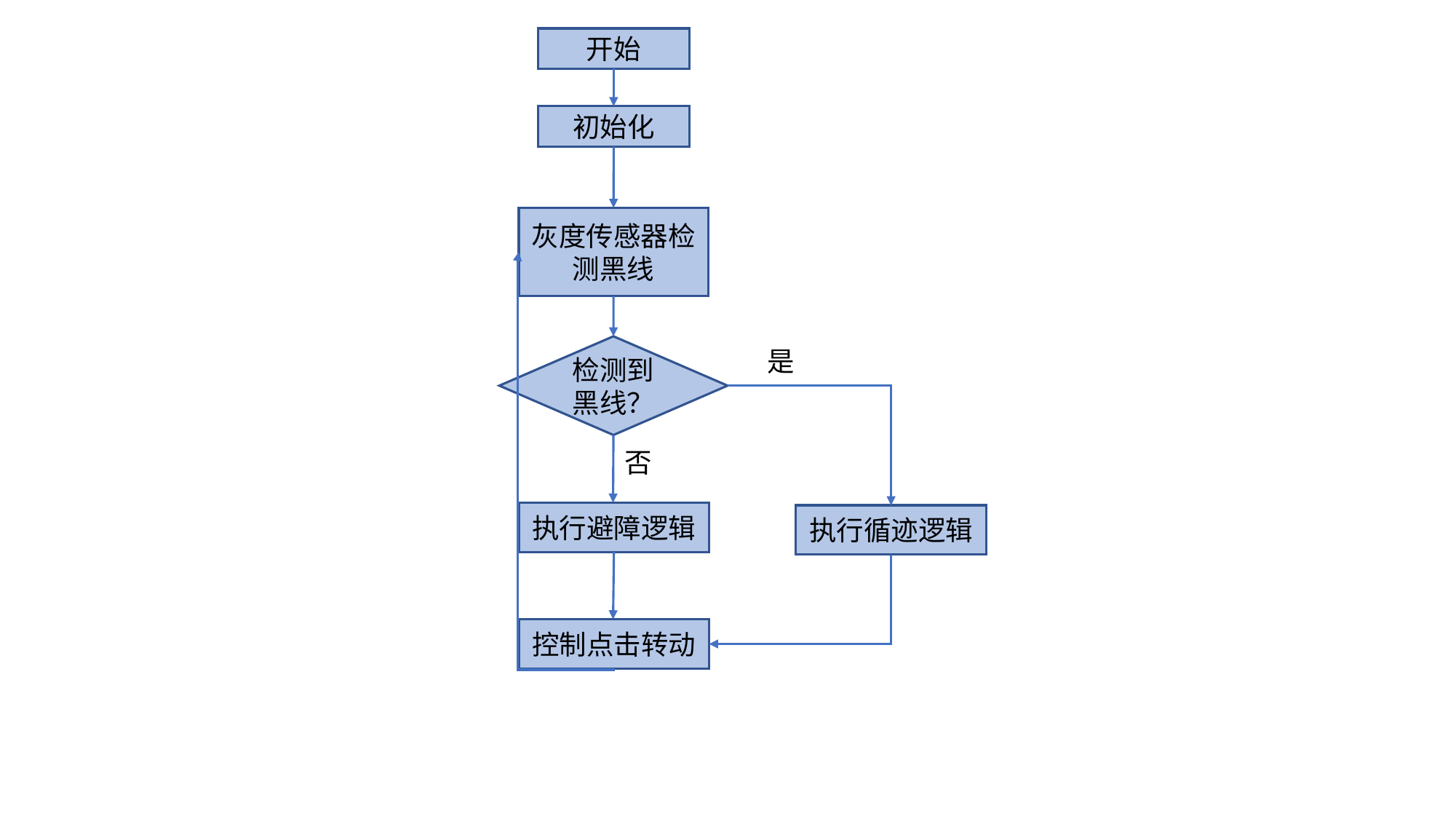

开始
初始化
灰度传感器检测黑线
检测到黑线？
是
否
执行避障逻辑
执行循迹逻辑
控制点击转动